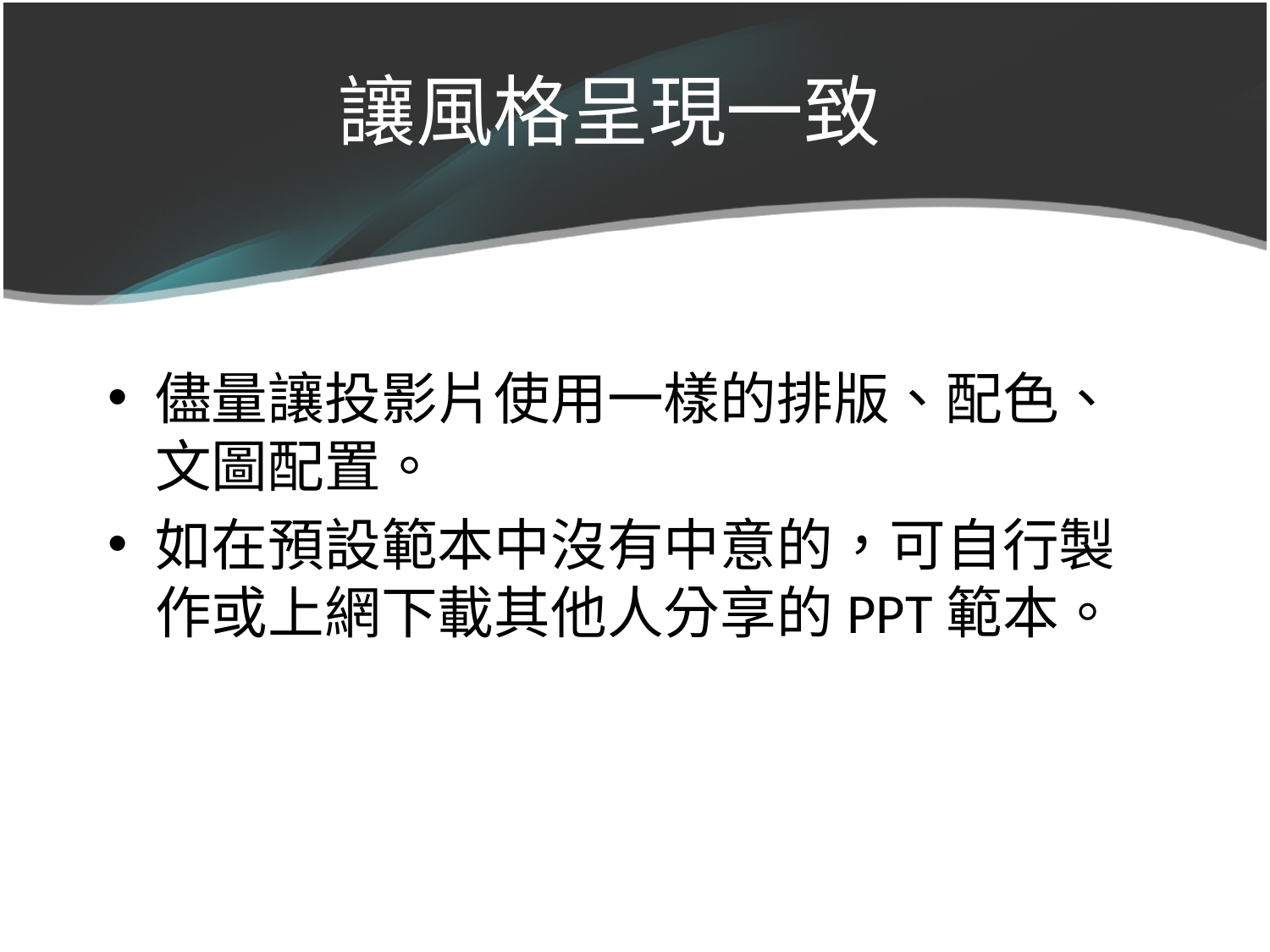

讓風格呈現一致
儘量讓投影片使用一樣的排版、配色、文圖配置。
如在預設範本中沒有中意的，可自行製作或上網下載其他人分享的PPT範本。